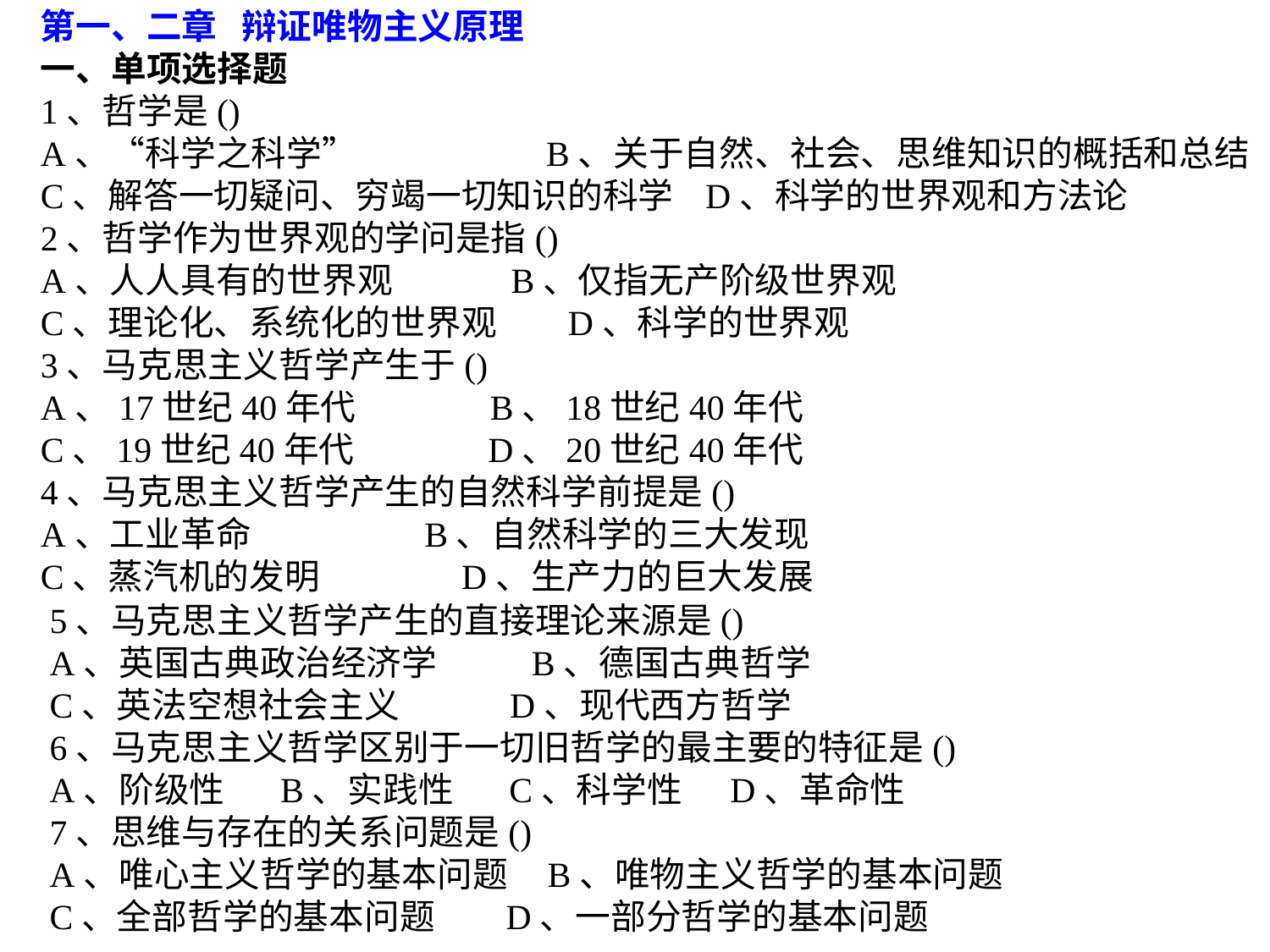

第一、二章   辩证唯物主义原理
一、单项选择题
1、哲学是()
A、“科学之科学”                       B、关于自然、社会、思维知识的概括和总结
C、解答一切疑问、穷竭一切知识的科学   D、科学的世界观和方法论
2、哲学作为世界观的学问是指()
A、人人具有的世界观              B、仅指无产阶级世界观
C、理论化、系统化的世界观        D、科学的世界观
3、马克思主义哲学产生于()
A、17世纪40年代                B、18世纪40年代
C、19世纪40年代                D、20世纪40年代
4、马克思主义哲学产生的自然科学前提是()
A、工业革命                     B、自然科学的三大发现
C、蒸汽机的发明                 D、生产力的巨大发展

5、马克思主义哲学产生的直接理论来源是()
A、英国古典政治经济学           B、德国古典哲学
C、英法空想社会主义             D、现代西方哲学
6、马克思主义哲学区别于一切旧哲学的最主要的特征是()
A、阶级性      B、实践性      C、科学性     D、革命性
7、思维与存在的关系问题是()
A、唯心主义哲学的基本问题    B、唯物主义哲学的基本问题
C、全部哲学的基本问题        D、一部分哲学的基本问题